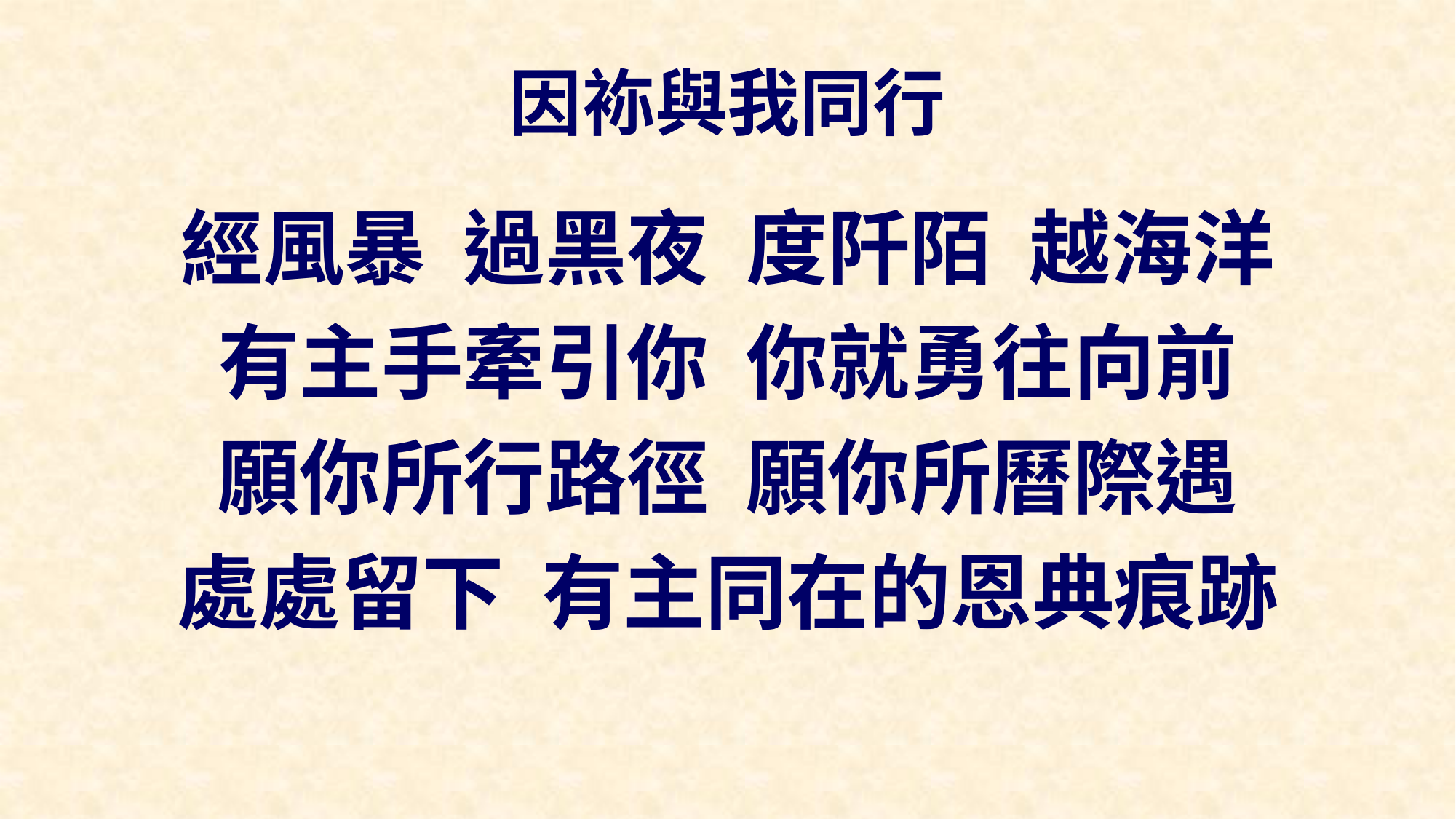

# 因袮與我同行
經風暴  過黑夜  度阡陌  越海洋
有主手牽引你  你就勇往向前
願你所行路徑  願你所曆際遇
處處留下  有主同在的恩典痕跡